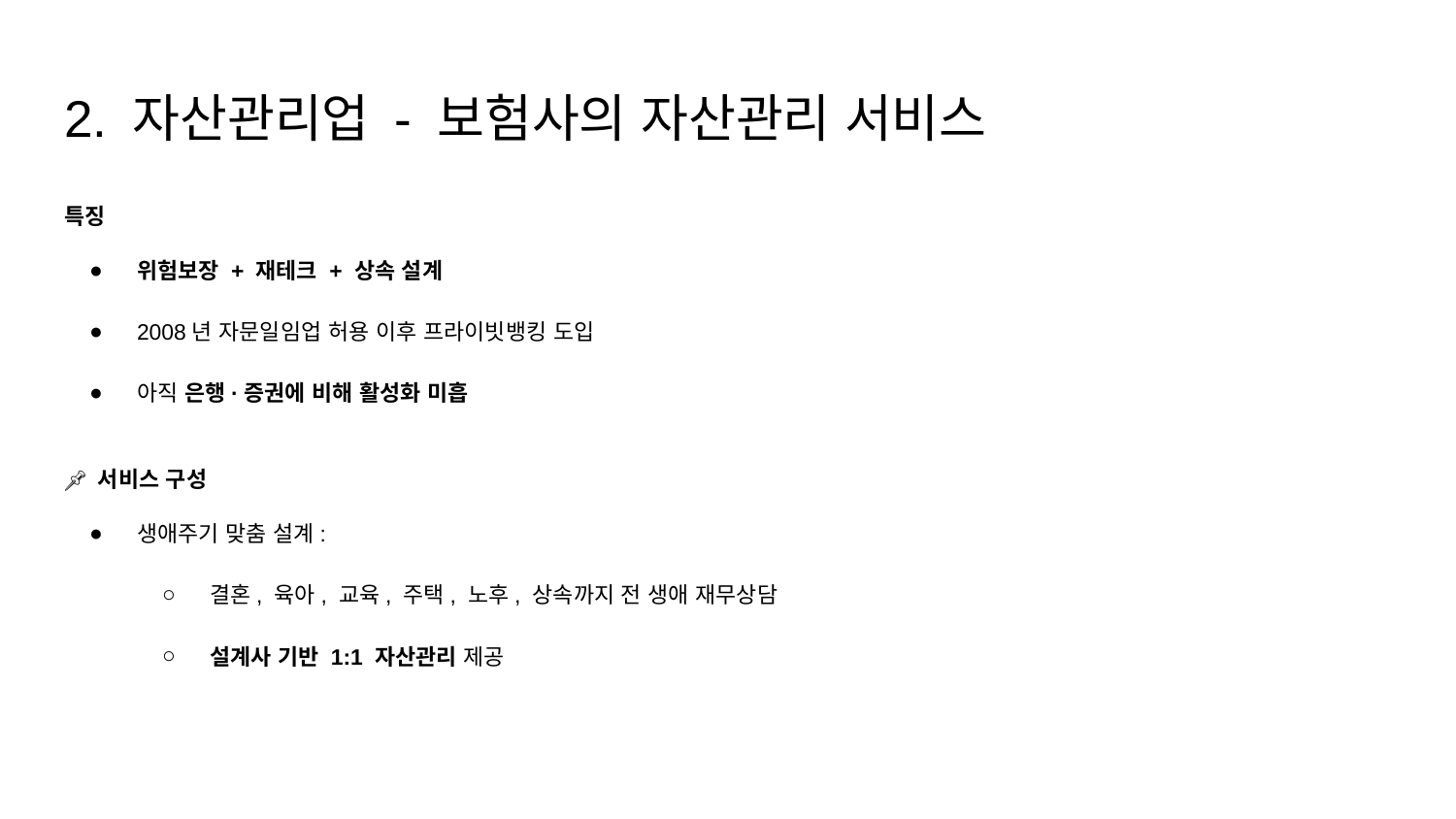

# 2. 자산관리업 - 보험사의 자산관리 서비스
특징
위험보장 + 재테크 + 상속 설계
2008년 자문일임업 허용 이후 프라이빗뱅킹 도입
아직 은행·증권에 비해 활성화 미흡
📌 서비스 구성
생애주기 맞춤 설계:
결혼, 육아, 교육, 주택, 노후, 상속까지 전 생애 재무상담
설계사 기반 1:1 자산관리 제공